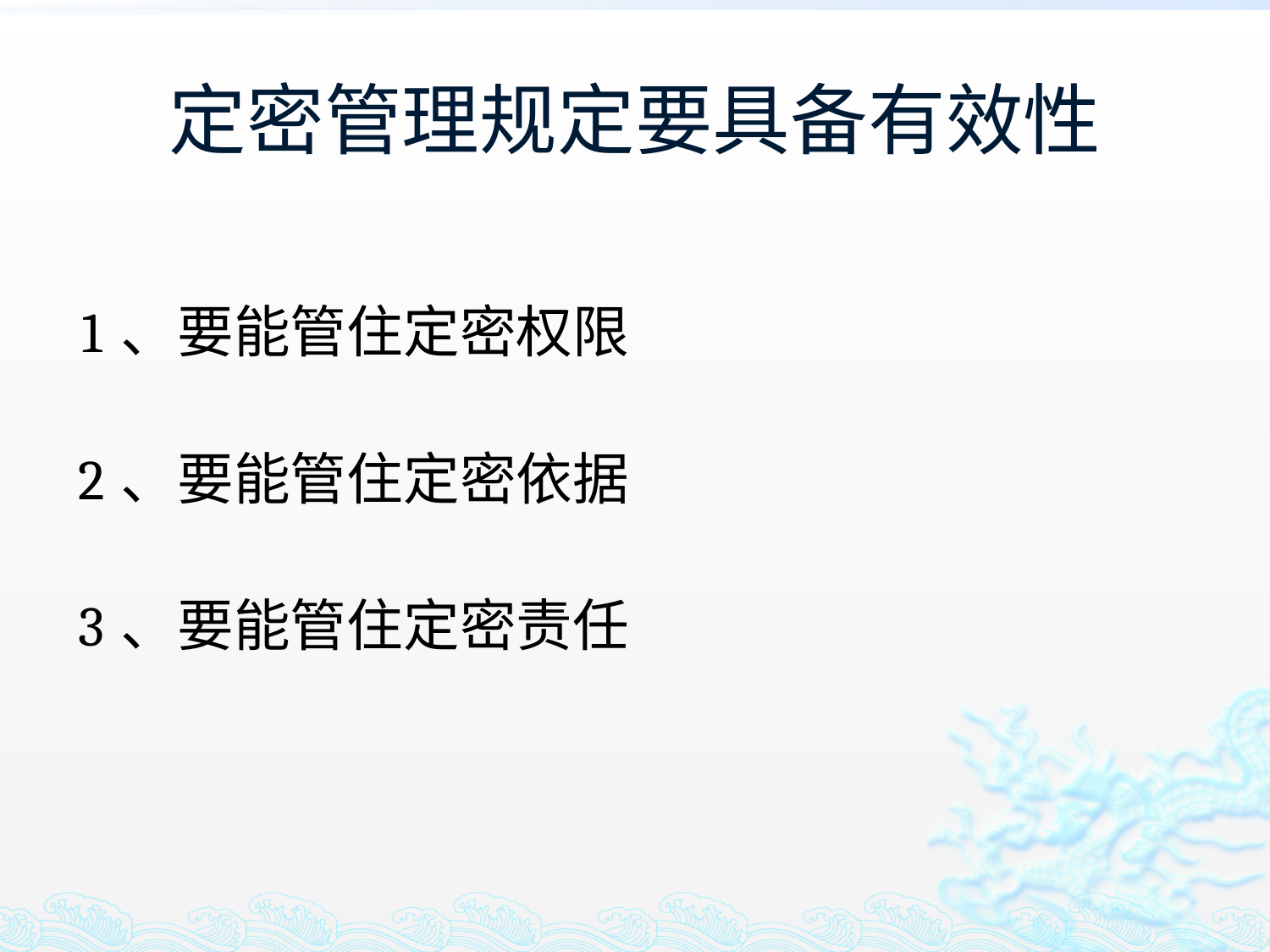

# 定密管理规定要具备有效性
1、要能管住定密权限
2、要能管住定密依据
3、要能管住定密责任